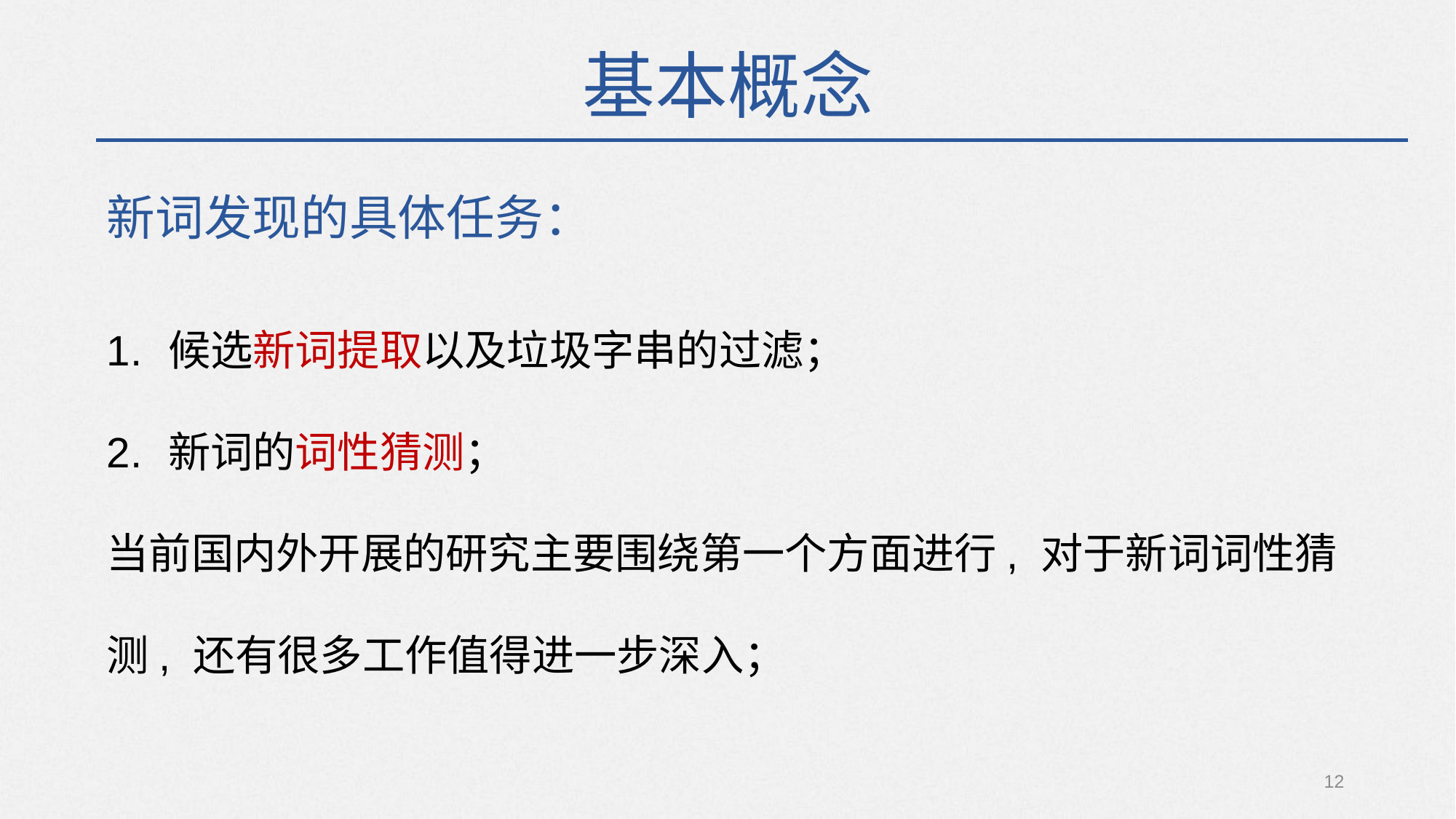

基本概念
新词发现的具体任务：
候选新词提取以及垃圾字串的过滤；
新词的词性猜测；
当前国内外开展的研究主要围绕第一个方面进行, 对于新词词性猜测, 还有很多工作值得进一步深入；
12